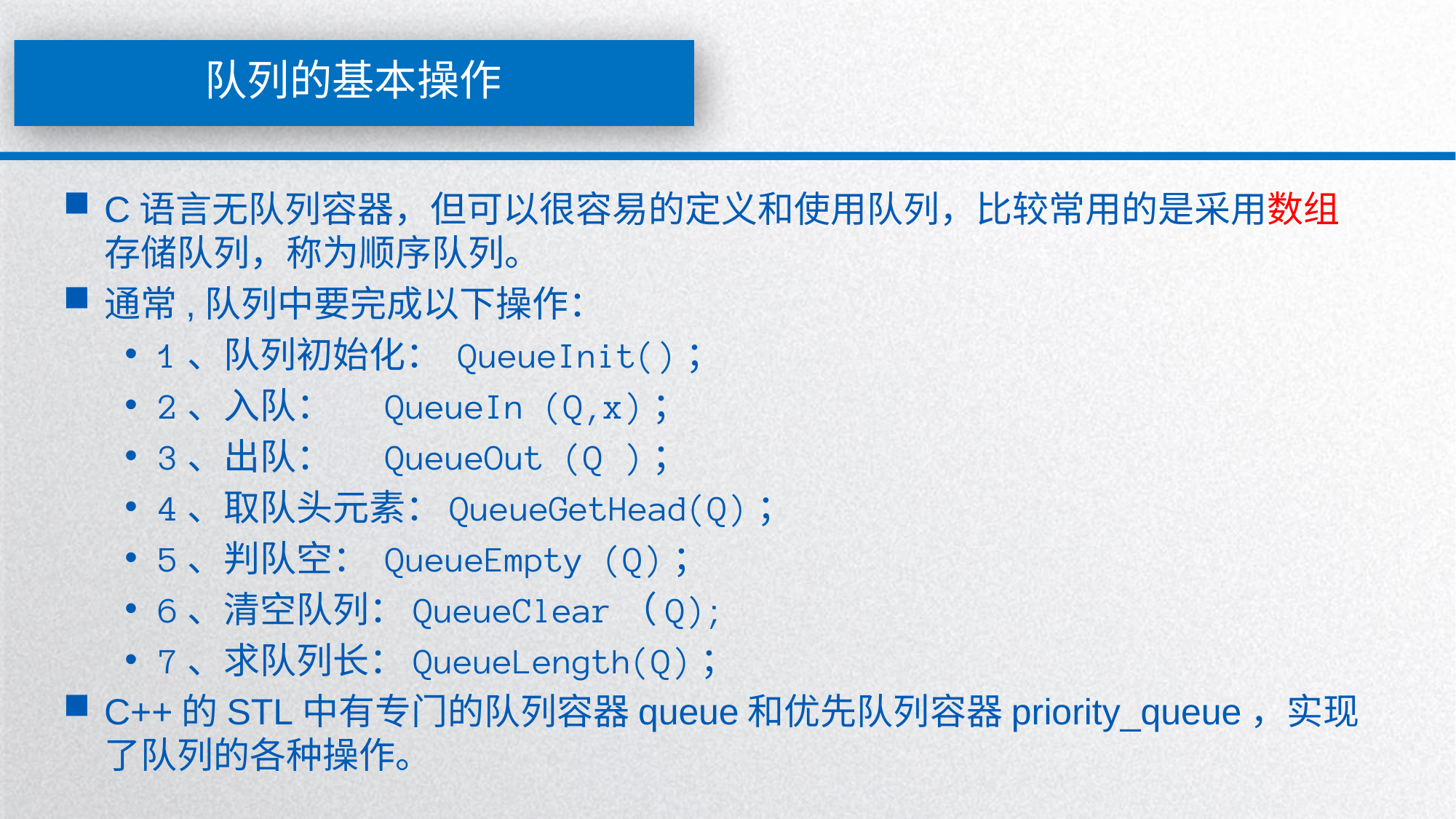

# 队列的基本操作
C语言无队列容器，但可以很容易的定义和使用队列，比较常用的是采用数组存储队列，称为顺序队列。
通常,队列中要完成以下操作：
1、队列初始化： QueueInit()；
2、入队：　 QueueIn (Q,x)；
3、出队：　 QueueOut (Q )；
4、取队头元素：QueueGetHead(Q)；
5、判队空： QueueEmpty (Q)；
6、清空队列：QueueClear（Q);
7、求队列长：QueueLength(Q)；
C++的STL中有专门的队列容器queue和优先队列容器priority_queue，实现了队列的各种操作。